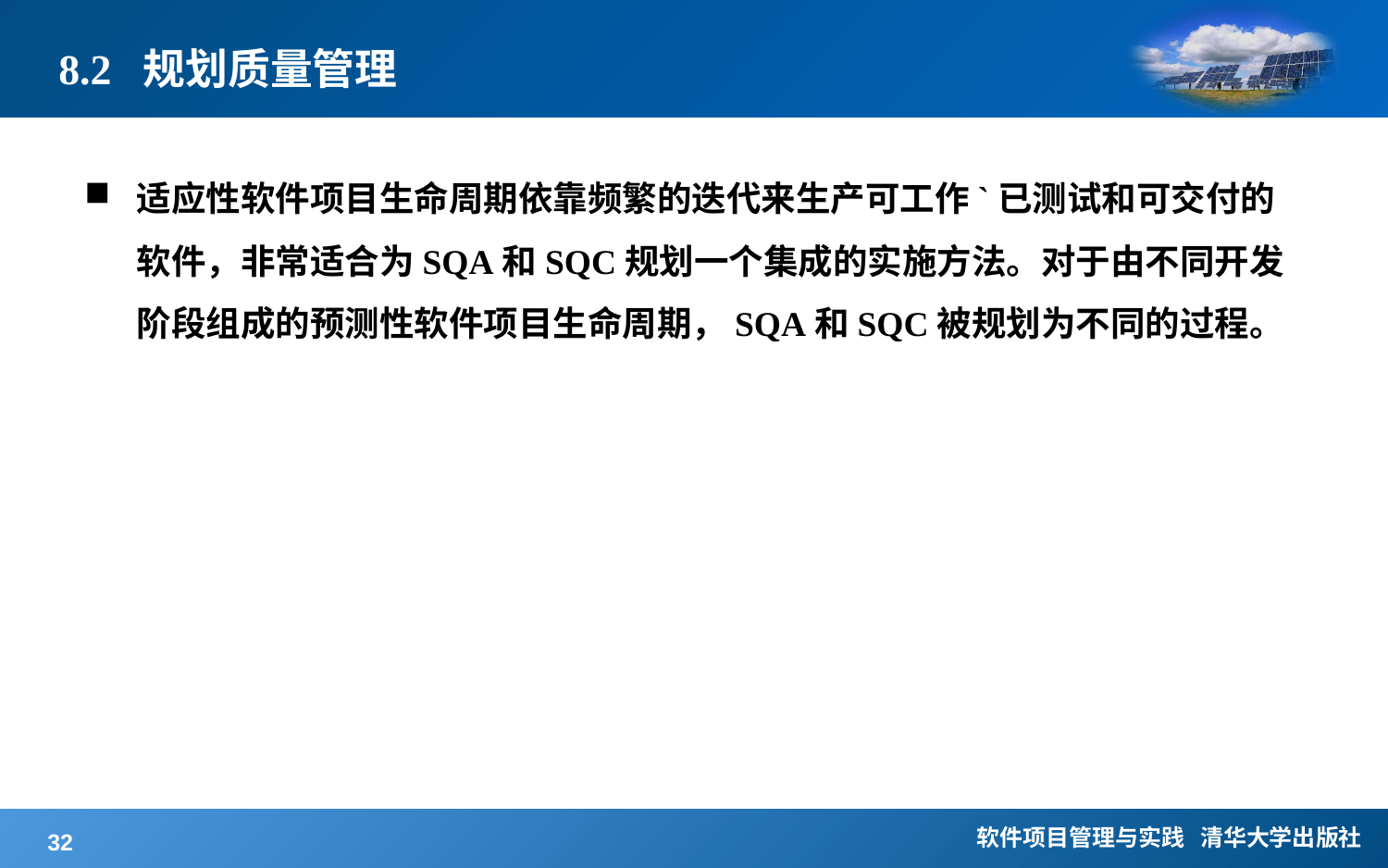

# 8.2  规划质量管理
适应性软件项目生命周期依靠频繁的迭代来生产可工作`已测试和可交付的软件，非常适合为SQA和SQC规划一个集成的实施方法。对于由不同开发阶段组成的预测性软件项目生命周期，SQA和SQC被规划为不同的过程。